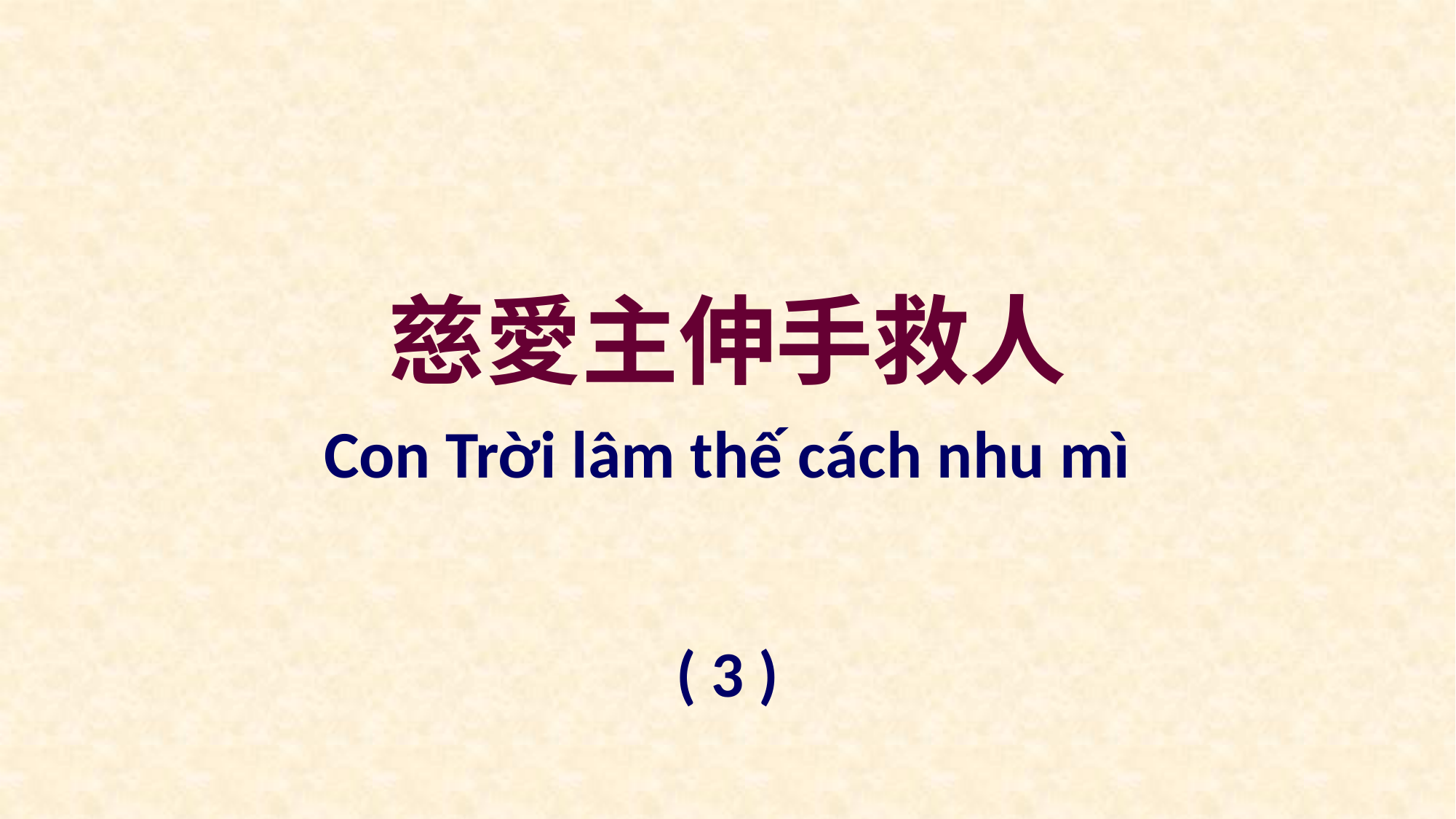

慈愛主伸手救人
Con Trời lâm thế cách nhu mì
( 3 )